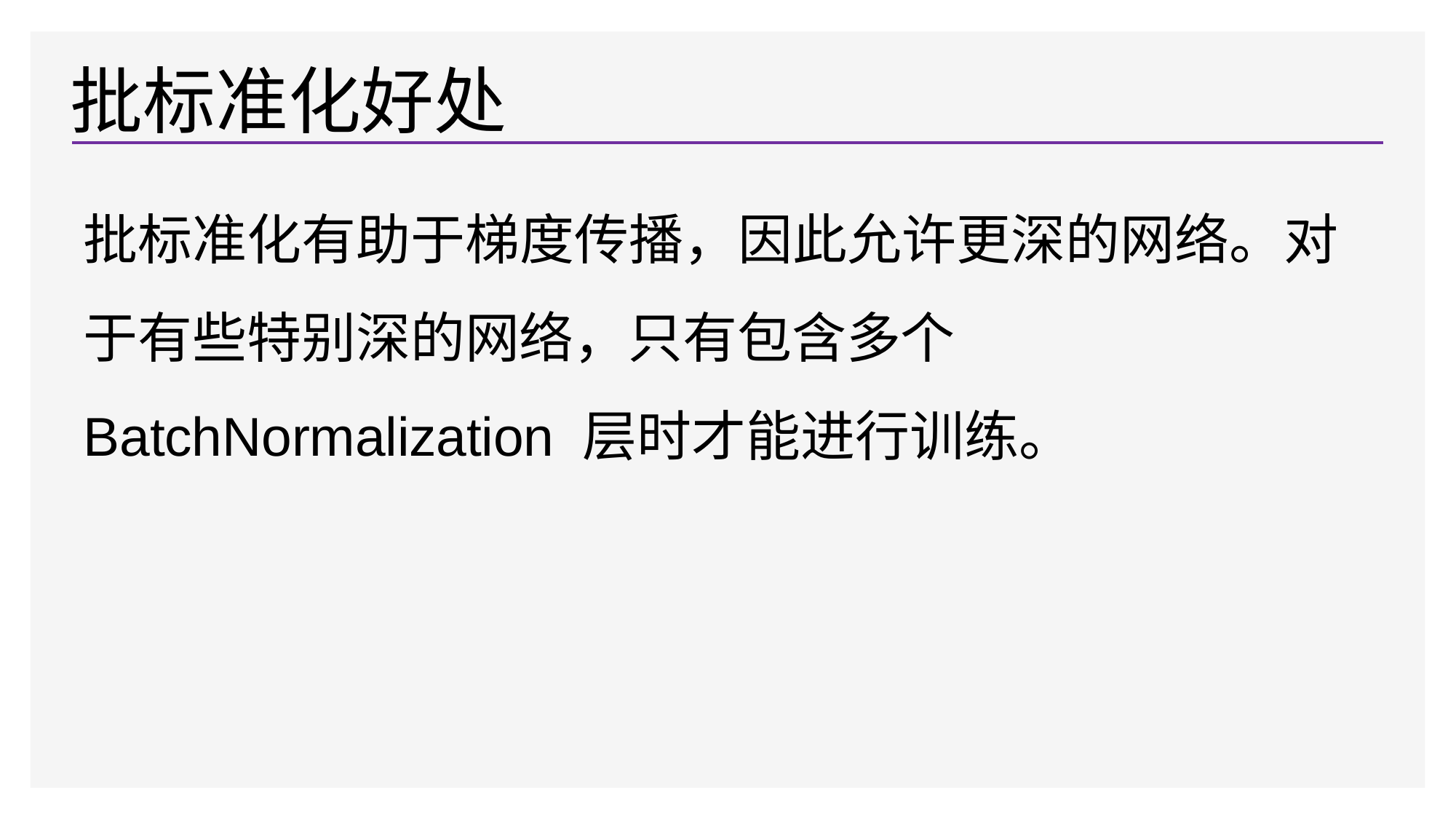

批标准化好处
批标准化有助于梯度传播，因此允许更深的网络。对 于有些特别深的网络，只有包含多个 BatchNormalization 层时才能进行训练。